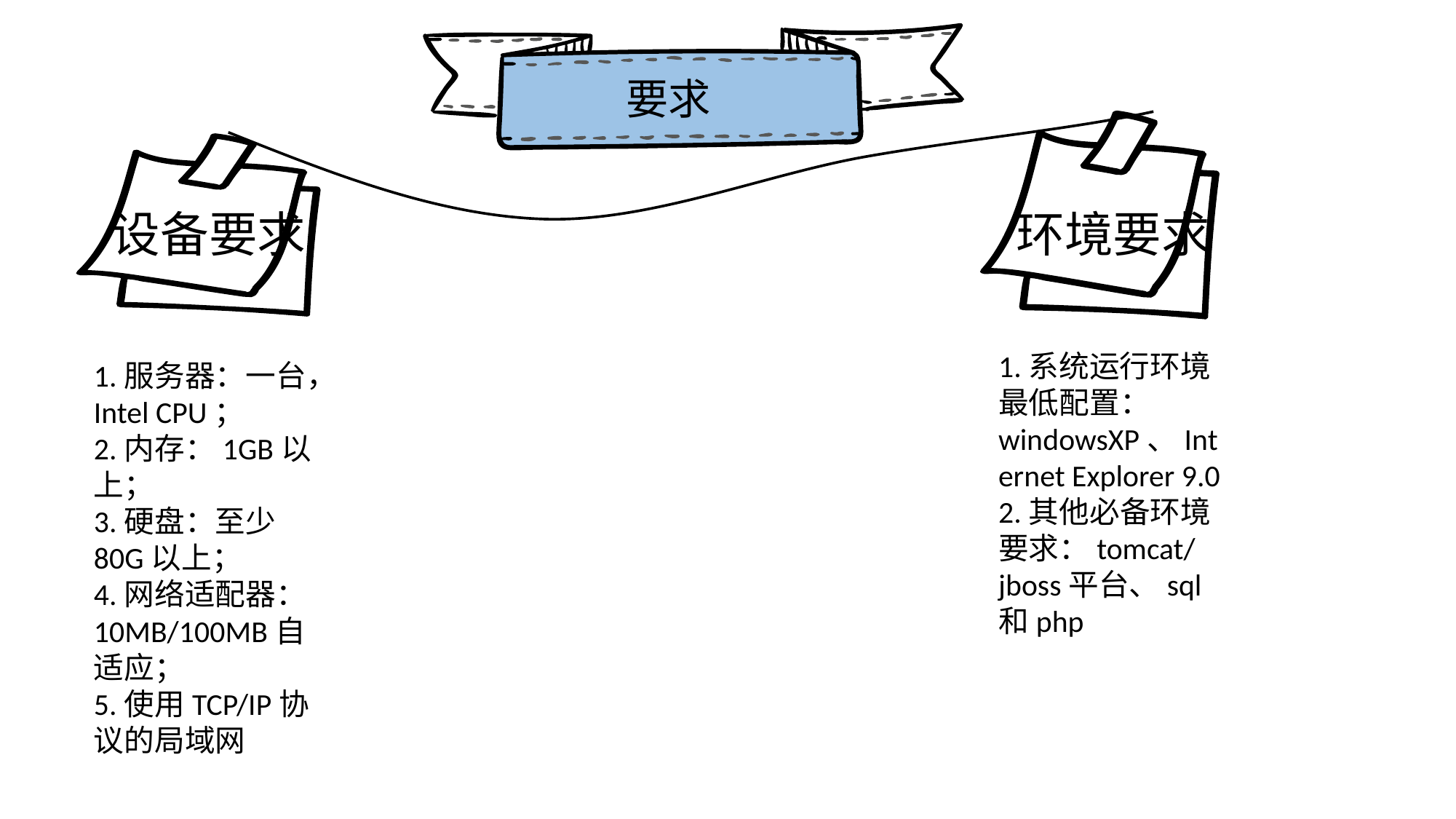

要求

设备要求
环境要求
1.系统运行环境最低配置：windowsXP、Internet Explorer 9.0
2.其他必备环境要求：tomcat/jboss平台、sql和php
1.服务器：一台，Intel CPU；
2.内存：1GB以上；
3.硬盘：至少80G以上；
4.网络适配器：10MB/100MB自适应；
5.使用TCP/IP协议的局域网